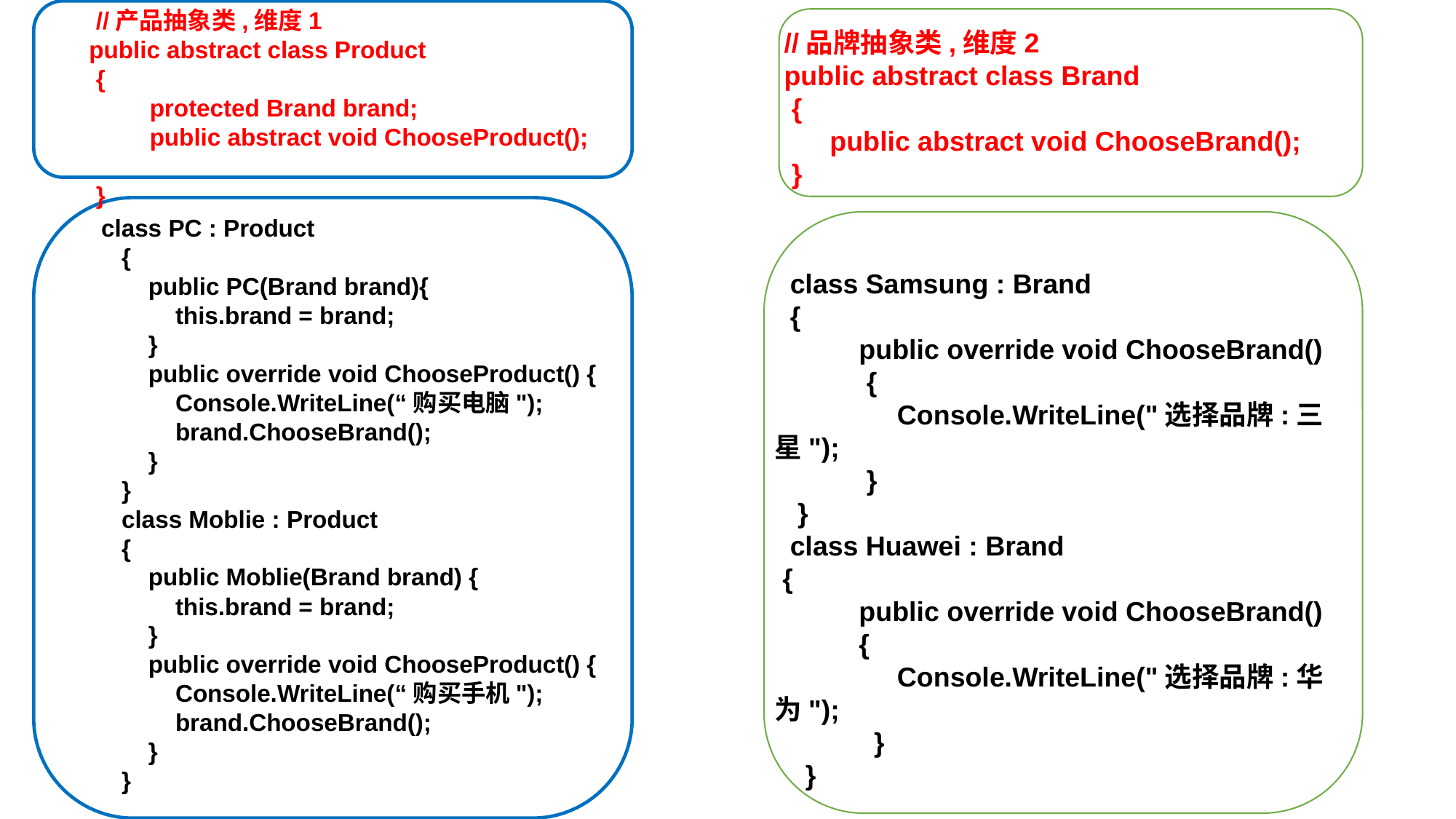

//产品抽象类,维度1
public abstract class Product
 {
         protected Brand brand;
         public abstract void ChooseProduct();
 }

   //品牌抽象类,维度2
   public abstract class Brand
    {
         public abstract void ChooseBrand();
    }

     class PC : Product
        {
            public PC(Brand brand){
                this.brand = brand;
            }
            public override void ChooseProduct() {
                Console.WriteLine(“购买电脑");
                brand.ChooseBrand();
            }
        }
        class Moblie : Product
        {
            public Moblie(Brand brand) {
                this.brand = brand;
            }
            public override void ChooseProduct() {
                Console.WriteLine(“购买手机");
                brand.ChooseBrand();
            }
        }

  class Samsung : Brand
  {
           public override void ChooseBrand()
            {
                Console.WriteLine("选择品牌:三星");
            }
   }
  class Huawei : Brand
 {
           public override void ChooseBrand()
           {
                Console.WriteLine("选择品牌:华为");
             }
    }